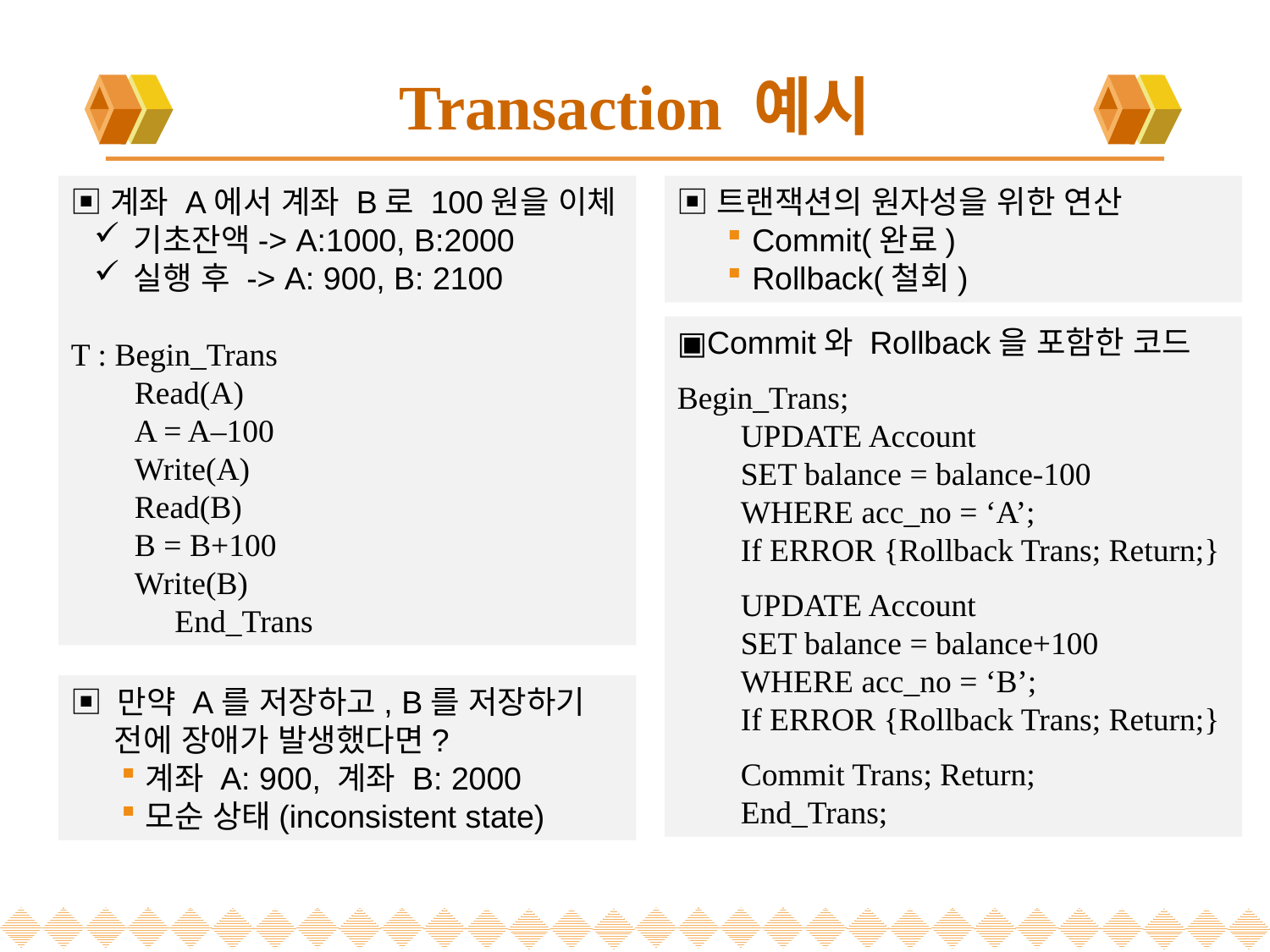

# Transaction 예시
▣계좌 A에서 계좌 B로 100원을 이체
기초잔액-> A:1000, B:2000
실행 후 -> A: 900, B: 2100

T : Begin_Trans
Read(A)
A = A–100
Write(A)
Read(B)
B = B+100
Write(B)
     End_Trans
▣트랜잭션의 원자성을 위한 연산
Commit(완료)
Rollback(철회)
▣Commit와 Rollback을 포함한 코드

Begin_Trans;
UPDATE Account
SET balance = balance-100
WHERE acc_no = ‘A’;
If ERROR {Rollback Trans; Return;}

UPDATE Account
SET balance = balance+100
WHERE acc_no = ‘B’;
If ERROR {Rollback Trans; Return;}

Commit Trans; Return;
End_Trans;
▣ 만약 A를 저장하고, B를 저장하기
    전에 장애가 발생했다면?
계좌 A: 900, 계좌 B: 2000
모순 상태(inconsistent state)